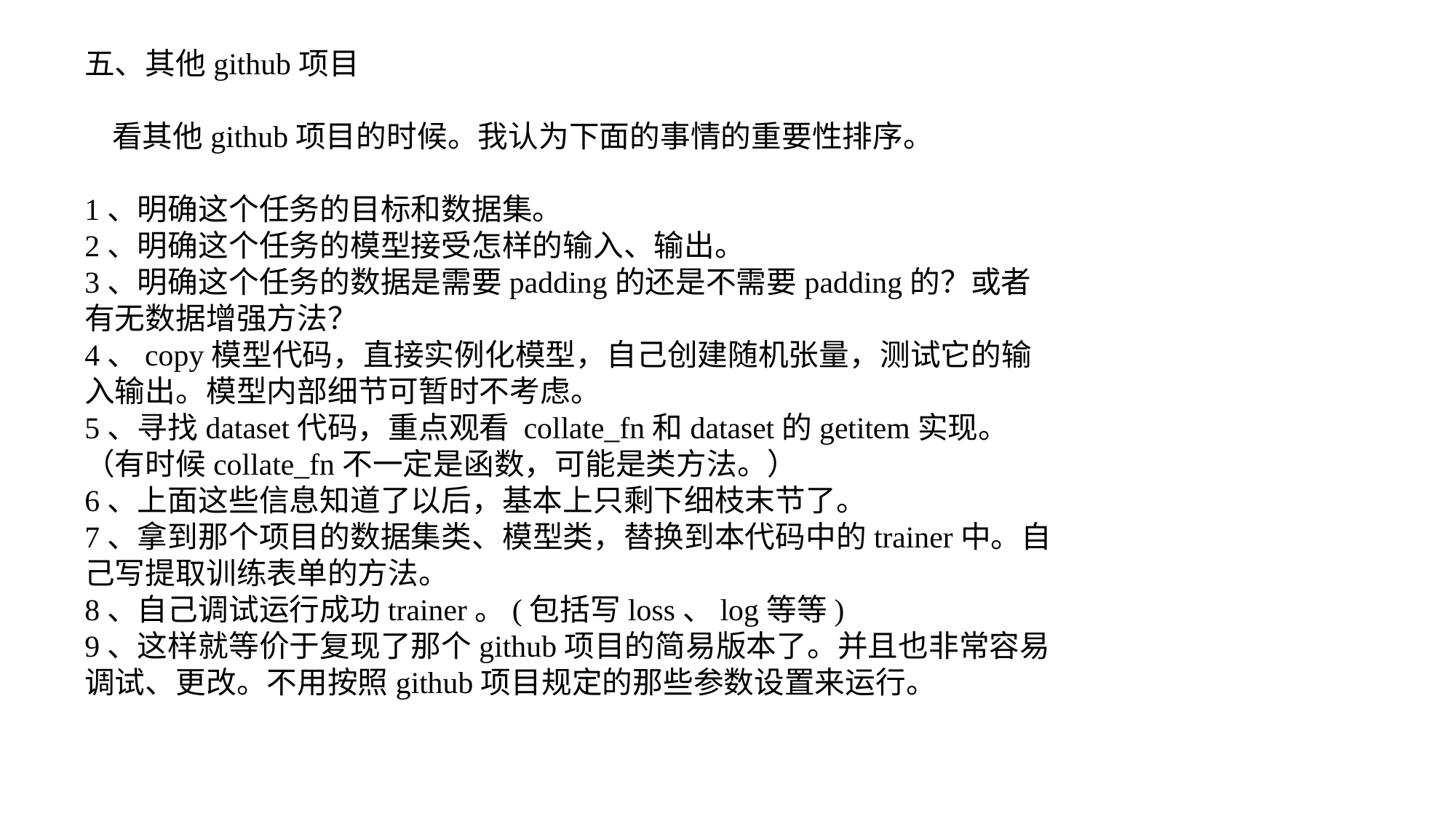

五、其他github项目

   看其他github项目的时候。我认为下面的事情的重要性排序。

1、明确这个任务的目标和数据集。
2、明确这个任务的模型接受怎样的输入、输出。
3、明确这个任务的数据是需要padding的还是不需要padding的？或者有无数据增强方法？
4、copy模型代码，直接实例化模型，自己创建随机张量，测试它的输入输出。模型内部细节可暂时不考虑。
5、寻找dataset代码，重点观看 collate_fn和dataset的getitem实现。（有时候collate_fn不一定是函数，可能是类方法。）
6、上面这些信息知道了以后，基本上只剩下细枝末节了。
7、拿到那个项目的数据集类、模型类，替换到本代码中的trainer中。自己写提取训练表单的方法。
8、自己调试运行成功trainer。(包括写loss、log等等)
9、这样就等价于复现了那个github项目的简易版本了。并且也非常容易调试、更改。不用按照github项目规定的那些参数设置来运行。